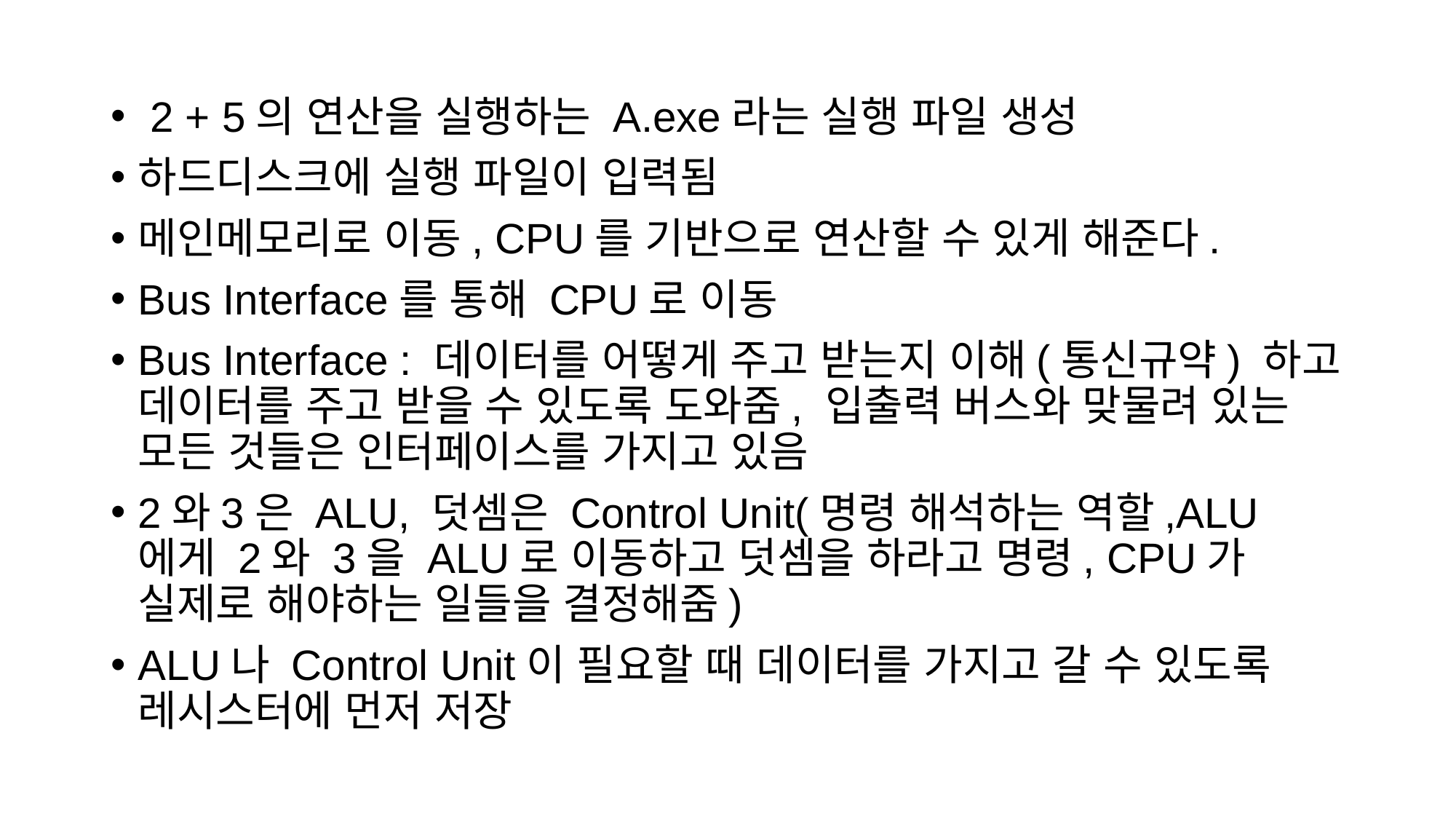

2 + 5의 연산을 실행하는 A.exe라는 실행 파일 생성
하드디스크에 실행 파일이 입력됨
메인메모리로 이동, CPU를 기반으로 연산할 수 있게 해준다.
Bus Interface를 통해 CPU로 이동
Bus Interface : 데이터를 어떻게 주고 받는지 이해(통신규약) 하고 데이터를 주고 받을 수 있도록 도와줌, 입출력 버스와 맞물려 있는 모든 것들은 인터페이스를 가지고 있음
2와3은 ALU, 덧셈은 Control Unit(명령 해석하는 역할,ALU에게 2와 3을 ALU로 이동하고 덧셈을 하라고 명령, CPU가 실제로 해야하는 일들을 결정해줌)
ALU나 Control Unit이 필요할 때 데이터를 가지고 갈 수 있도록 레시스터에 먼저 저장